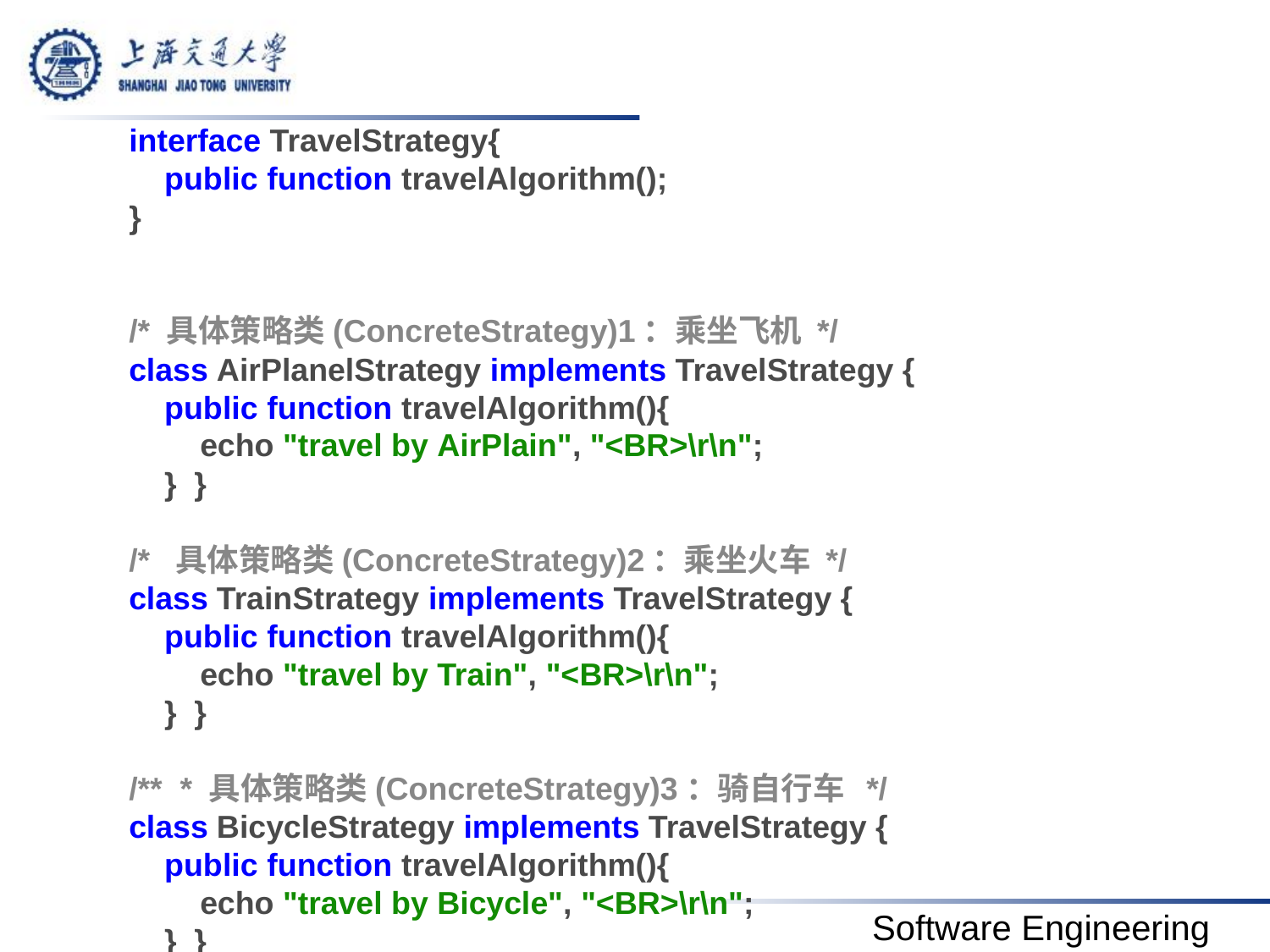

interface TravelStrategy{
    public function travelAlgorithm();
}

/* 具体策略类(ConcreteStrategy)1：乘坐飞机 */
class AirPlanelStrategy implements TravelStrategy {
    public function travelAlgorithm(){
        echo "travel by AirPlain", "<BR>\r\n";
    }  }

/*  具体策略类(ConcreteStrategy)2：乘坐火车 */
class TrainStrategy implements TravelStrategy {
    public function travelAlgorithm(){
        echo "travel by Train", "<BR>\r\n";
    }  }

/**  * 具体策略类(ConcreteStrategy)3：骑自行车  */
class BicycleStrategy implements TravelStrategy {
    public function travelAlgorithm(){
        echo "travel by Bicycle", "<BR>\r\n";
    }  }